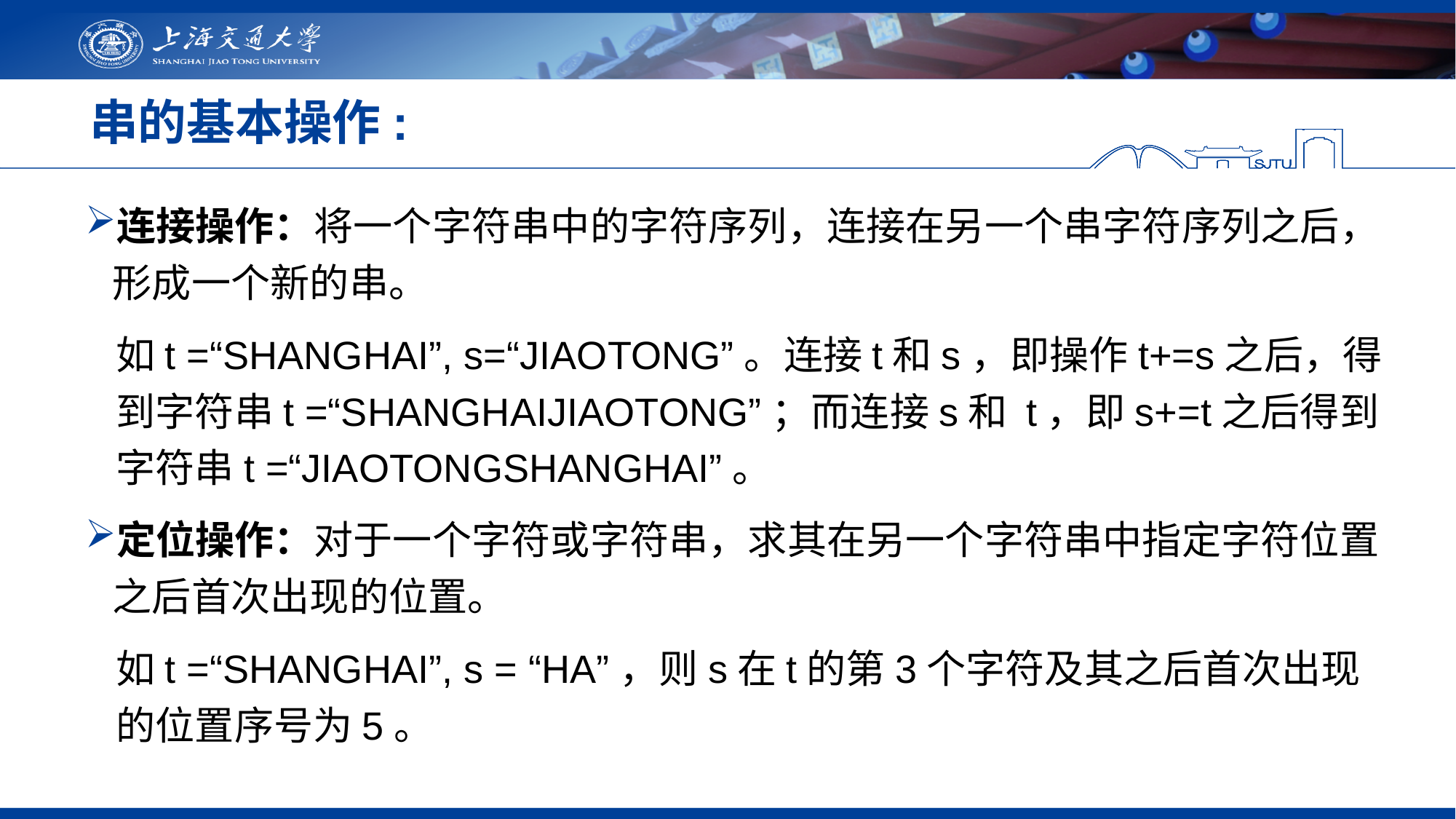

# 串的基本操作:
连接操作：将一个字符串中的字符序列，连接在另一个串字符序列之后，形成一个新的串。
如t =“SHANGHAI”, s=“JIAOTONG”。连接t和s，即操作t+=s之后，得到字符串t =“SHANGHAIJIAOTONG”；而连接s和 t，即s+=t之后得到字符串t =“JIAOTONGSHANGHAI”。
定位操作：对于一个字符或字符串，求其在另一个字符串中指定字符位置之后首次出现的位置。
如t =“SHANGHAI”, s = “HA”，则s在t的第3个字符及其之后首次出现的位置序号为5。